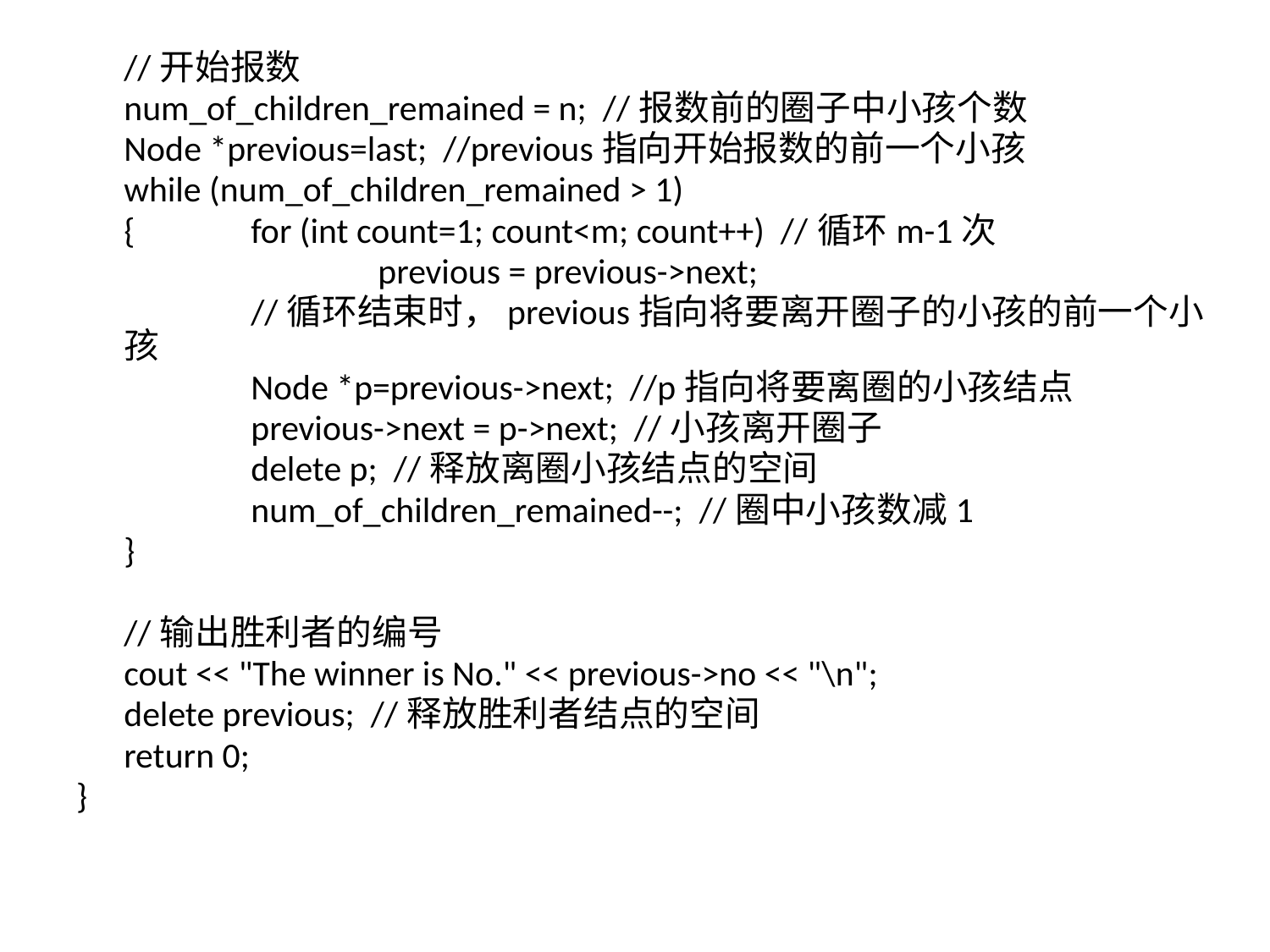

//开始报数
	num_of_children_remained = n;  //报数前的圈子中小孩个数
	Node *previous=last;  //previous指向开始报数的前一个小孩
	while (num_of_children_remained > 1)
	{	for (int count=1; count<m; count++)  //循环m-1次
			previous = previous->next;
		//循环结束时，previous指向将要离开圈子的小孩的前一个小孩
		Node *p=previous->next;  //p指向将要离圈的小孩结点
		previous->next = p->next;  //小孩离开圈子
		delete p;  //释放离圈小孩结点的空间
		num_of_children_remained--;  //圈中小孩数减1
	}

	//输出胜利者的编号
	cout << "The winner is No." << previous->no << "\n";
	delete previous;  //释放胜利者结点的空间
	return 0;
}